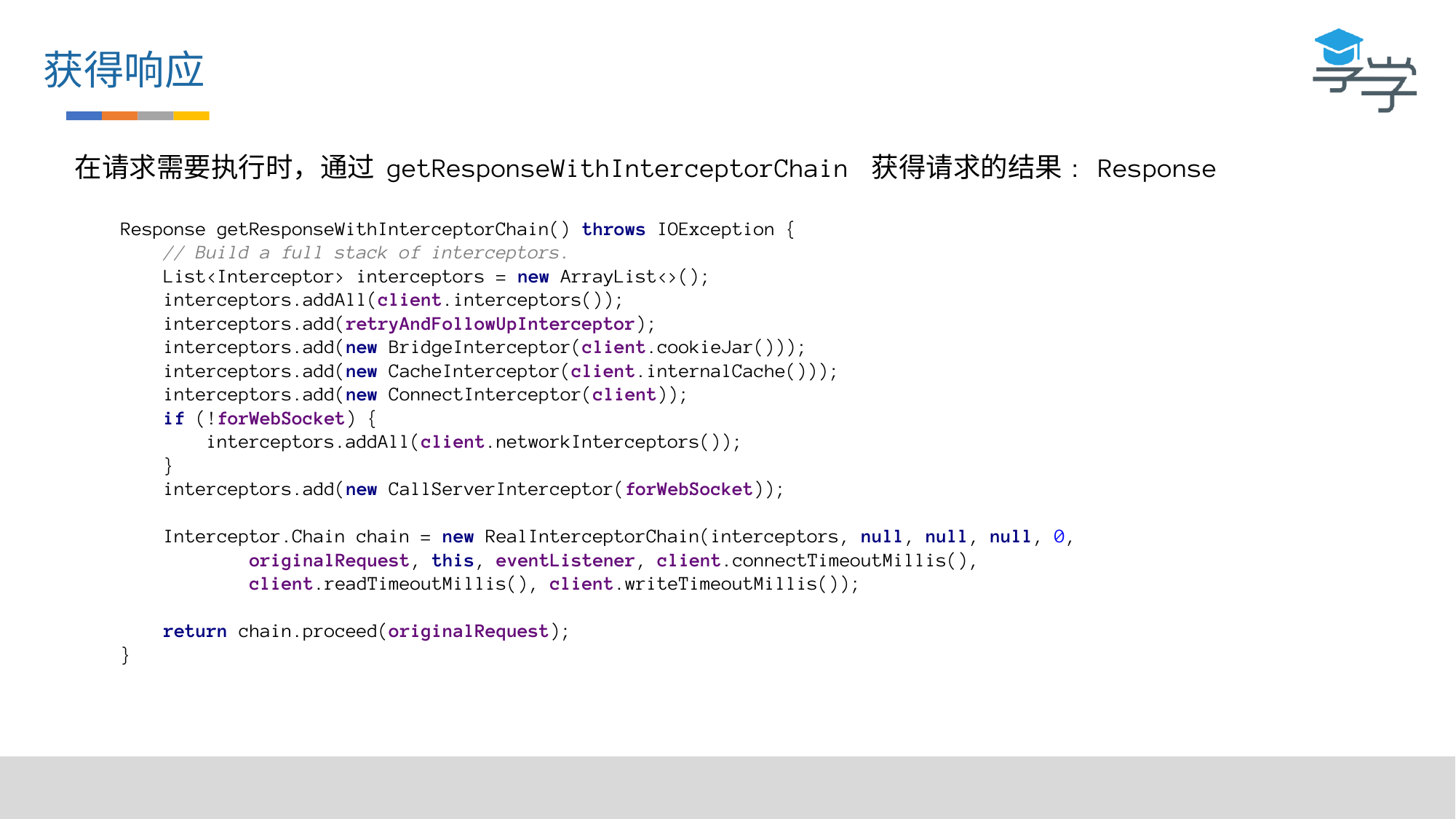

获得响应

在请求需要执行时，通过 getResponseWithInterceptorChain 获得请求的结果: Response
Response getResponseWithInterceptorChain() throws IOException {
    // Build a full stack of interceptors.
    List<Interceptor> interceptors = new ArrayList<>();
    interceptors.addAll(client.interceptors());
    interceptors.add(retryAndFollowUpInterceptor);
    interceptors.add(new BridgeInterceptor(client.cookieJar()));
    interceptors.add(new CacheInterceptor(client.internalCache()));
    interceptors.add(new ConnectInterceptor(client));
    if (!forWebSocket) {
        interceptors.addAll(client.networkInterceptors());
    }
    interceptors.add(new CallServerInterceptor(forWebSocket));
    Interceptor.Chain chain = new RealInterceptorChain(interceptors, null, null, null, 0,
            originalRequest, this, eventListener, client.connectTimeoutMillis(),
            client.readTimeoutMillis(), client.writeTimeoutMillis());
    return chain.proceed(originalRequest);
}